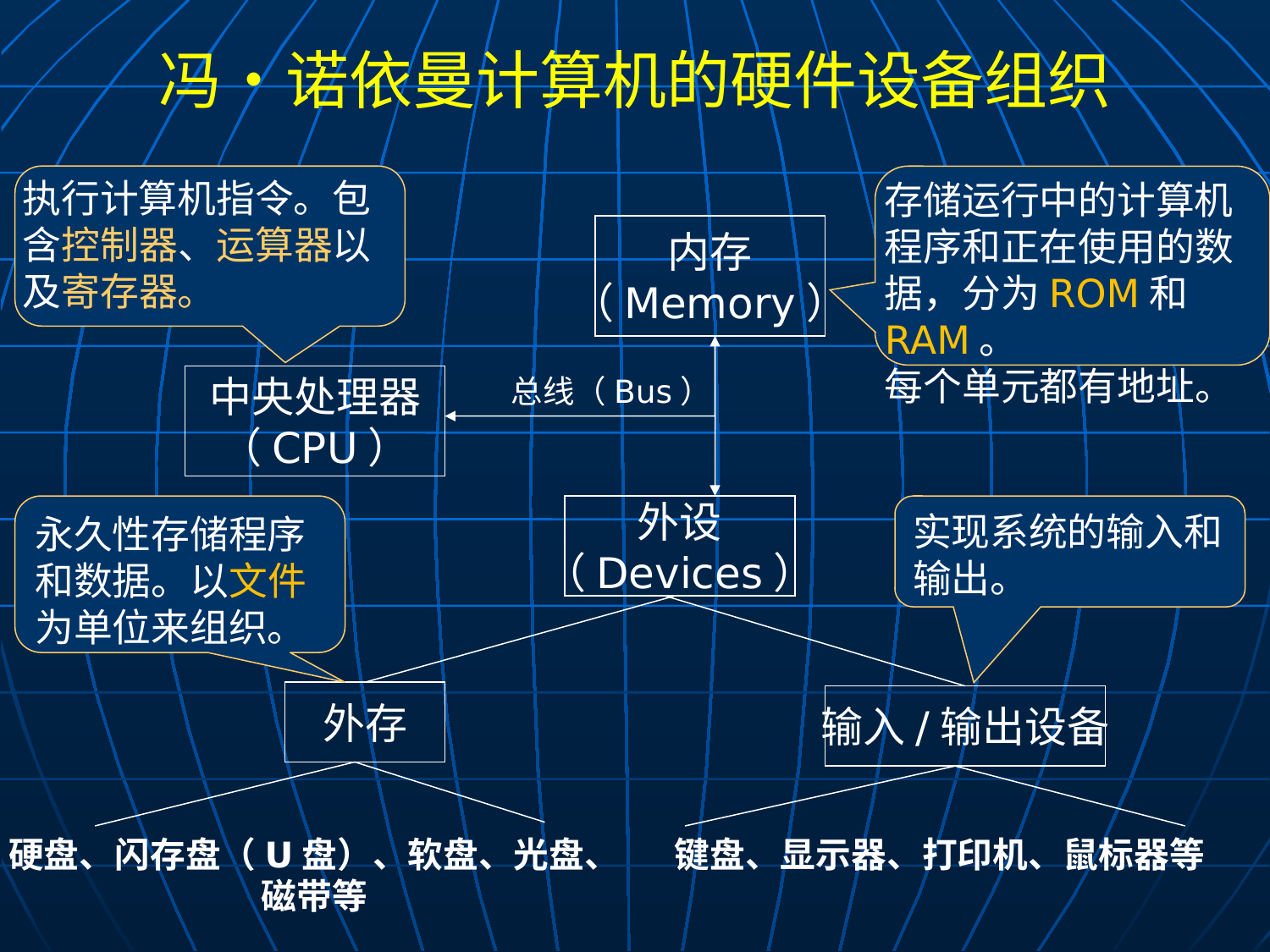

# 冯•诺依曼计算机的硬件设备组织
执行计算机指令。包含控制器、运算器以及寄存器。
存储运行中的计算机程序和正在使用的数据，分为ROM和RAM。
每个单元都有地址。
内存
（Memory）

总线（Bus）
中央处理器
（CPU）

外设
（Devices）
永久性存储程序和数据。以文件为单位来组织。
实现系统的输入和输出。

外存
输入/输出设备

硬盘、闪存盘（U盘）、软盘、光盘、
磁带等
键盘、显示器、打印机、鼠标器等